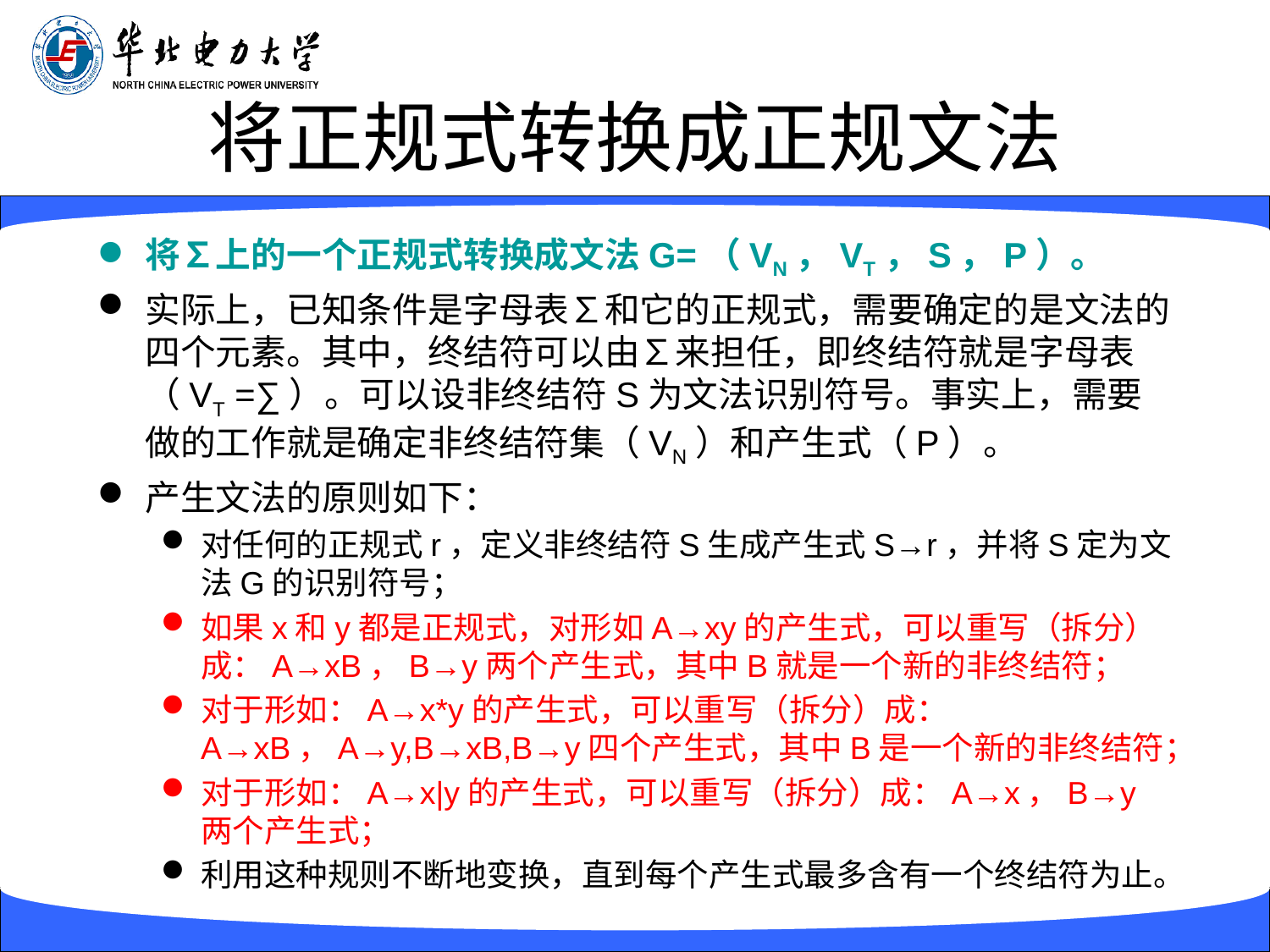

# 将正规式转换成正规文法
将∑上的一个正规式转换成文法G=（VN，VT，S，P）。
实际上，已知条件是字母表∑和它的正规式，需要确定的是文法的四个元素。其中，终结符可以由∑来担任，即终结符就是字母表（VT =∑）。可以设非终结符S为文法识别符号。事实上，需要做的工作就是确定非终结符集（VN）和产生式（P）。
产生文法的原则如下：
对任何的正规式r，定义非终结符S生成产生式S→r，并将S定为文法G的识别符号；
如果x和y都是正规式，对形如A→xy的产生式，可以重写（拆分）成：A→xB，B→y两个产生式，其中B就是一个新的非终结符；
对于形如：A→x*y的产生式，可以重写（拆分）成：A→xB，A→y,B→xB,B→y四个产生式，其中B是一个新的非终结符；
对于形如：A→x|y的产生式，可以重写（拆分）成：A→x，B→y两个产生式；
利用这种规则不断地变换，直到每个产生式最多含有一个终结符为止。